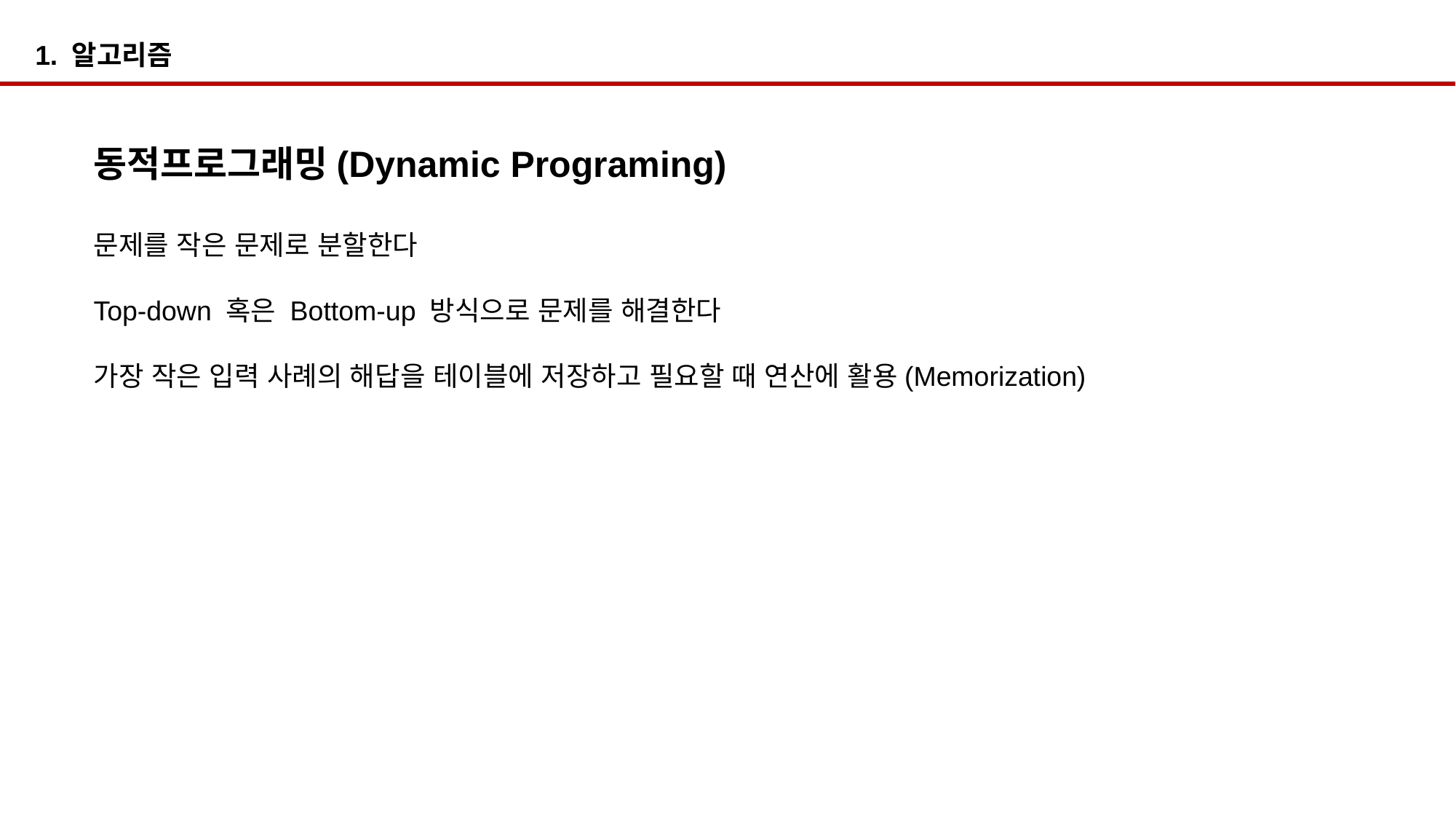

1. 알고리즘
동적프로그래밍(Dynamic Programing)

문제를 작은 문제로 분할한다

Top-down 혹은 Bottom-up 방식으로 문제를 해결한다

가장 작은 입력 사례의 해답을 테이블에 저장하고 필요할 때 연산에 활용(Memorization)